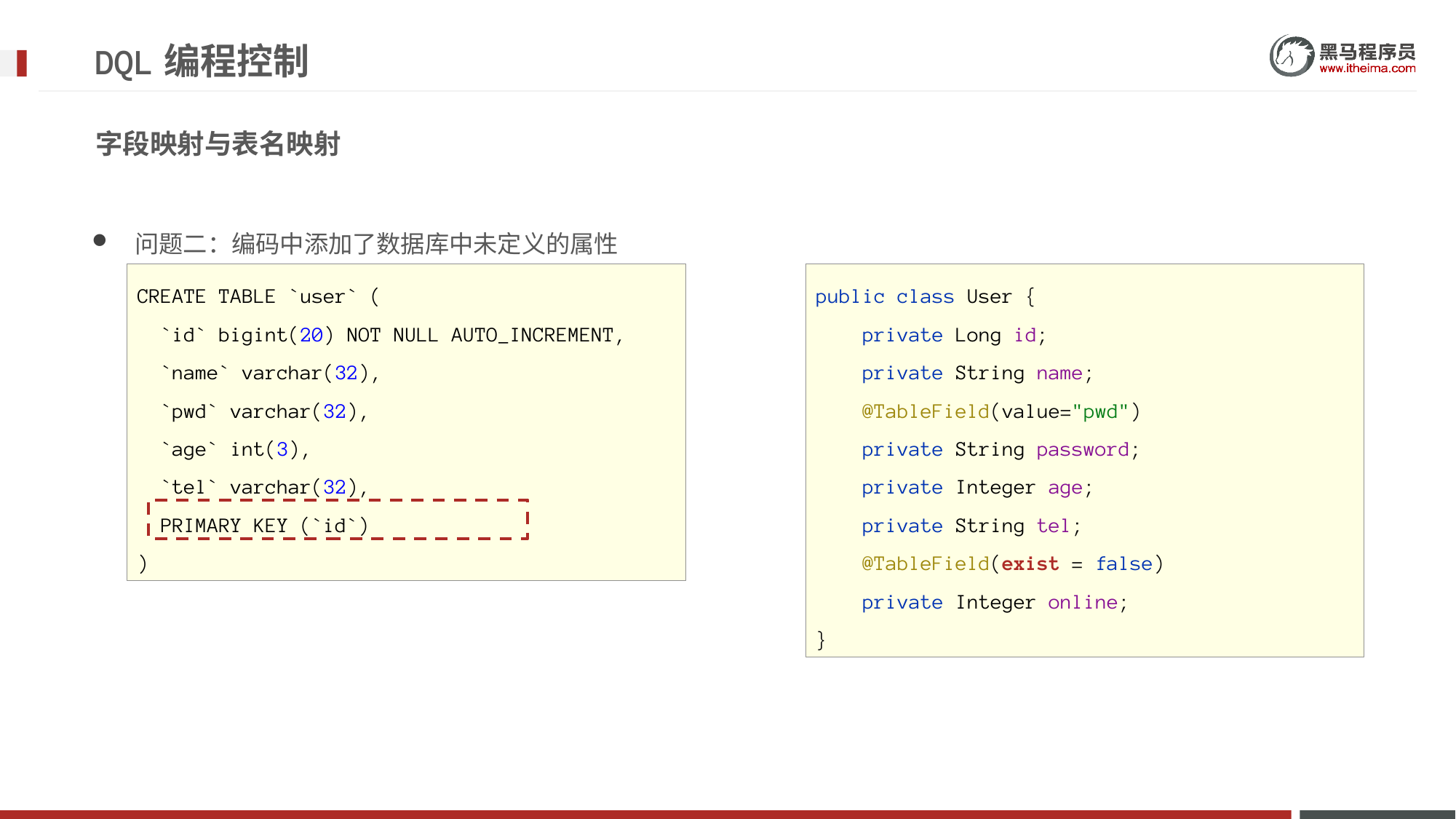

# DQL编程控制
字段映射与表名映射
问题二：编码中添加了数据库中未定义的属性
CREATE TABLE `user` (
  `id` bigint(20) NOT NULL AUTO_INCREMENT,
  `name` varchar(32),
  `pwd` varchar(32),
  `age` int(3),
  `tel` varchar(32),
  PRIMARY KEY (`id`)
)
public class User {
    private Long id;
    private String name;
    @TableField(value="pwd")
    private String password;
    private Integer age;
    private String tel;
}
public class User {
    private Long id;
    private String name;
    @TableField(value="pwd")
    private String password;
    private Integer age;
    private String tel;
    private Integer online;
}
public class User {
    private Long id;
    private String name;
    @TableField(value="pwd")
    private String password;
    private Integer age;
    private String tel;
    @TableField(exist = false)
    private Integer online;
}